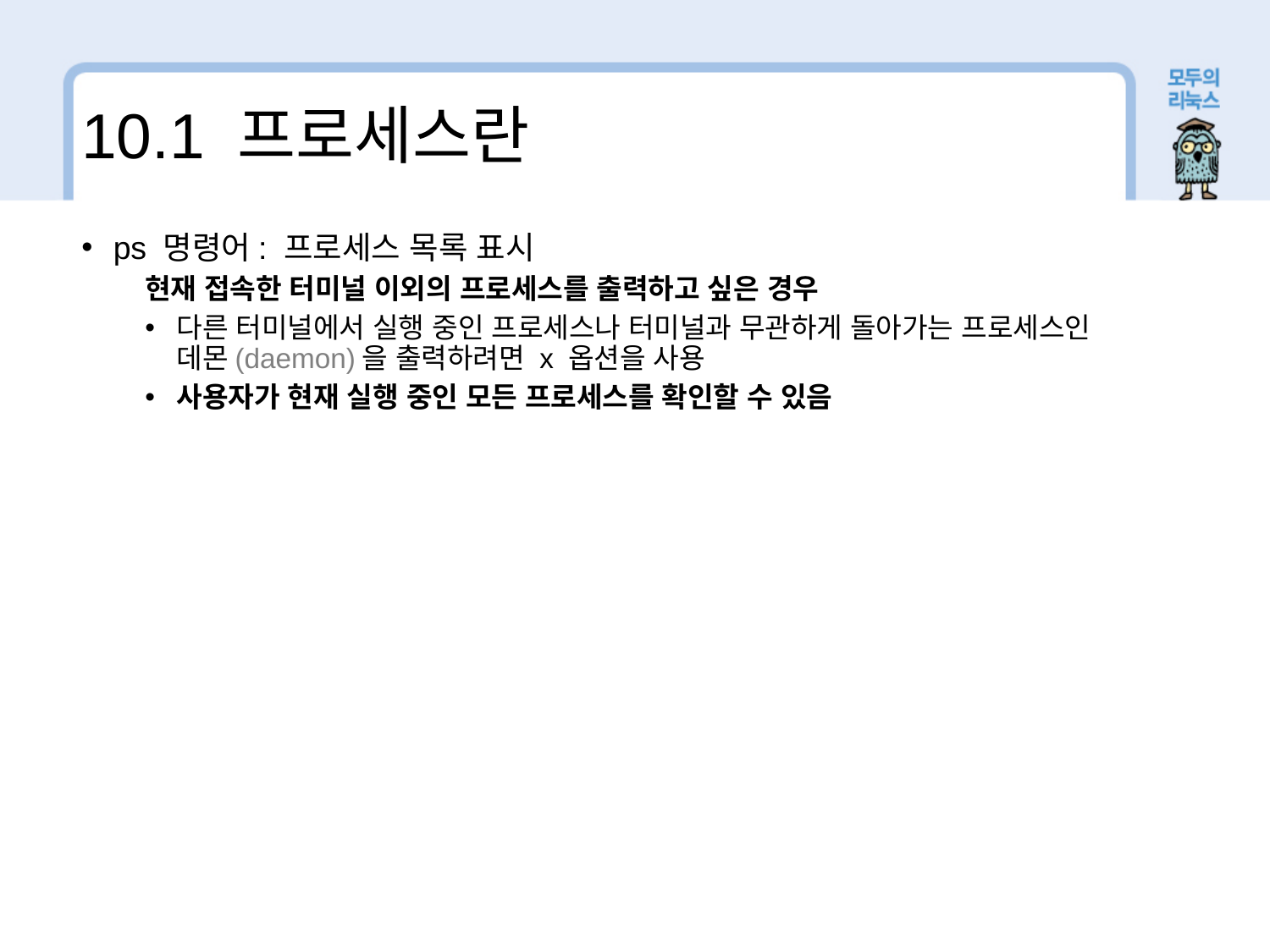

10.1 프로세스란
ps 명령어: 프로세스 목록 표시
현재 접속한 터미널 이외의 프로세스를 출력하고 싶은 경우
다른 터미널에서 실행 중인 프로세스나 터미널과 무관하게 돌아가는 프로세스인 데몬(daemon)을 출력하려면 x 옵션을 사용
사용자가 현재 실행 중인 모든 프로세스를 확인할 수 있음